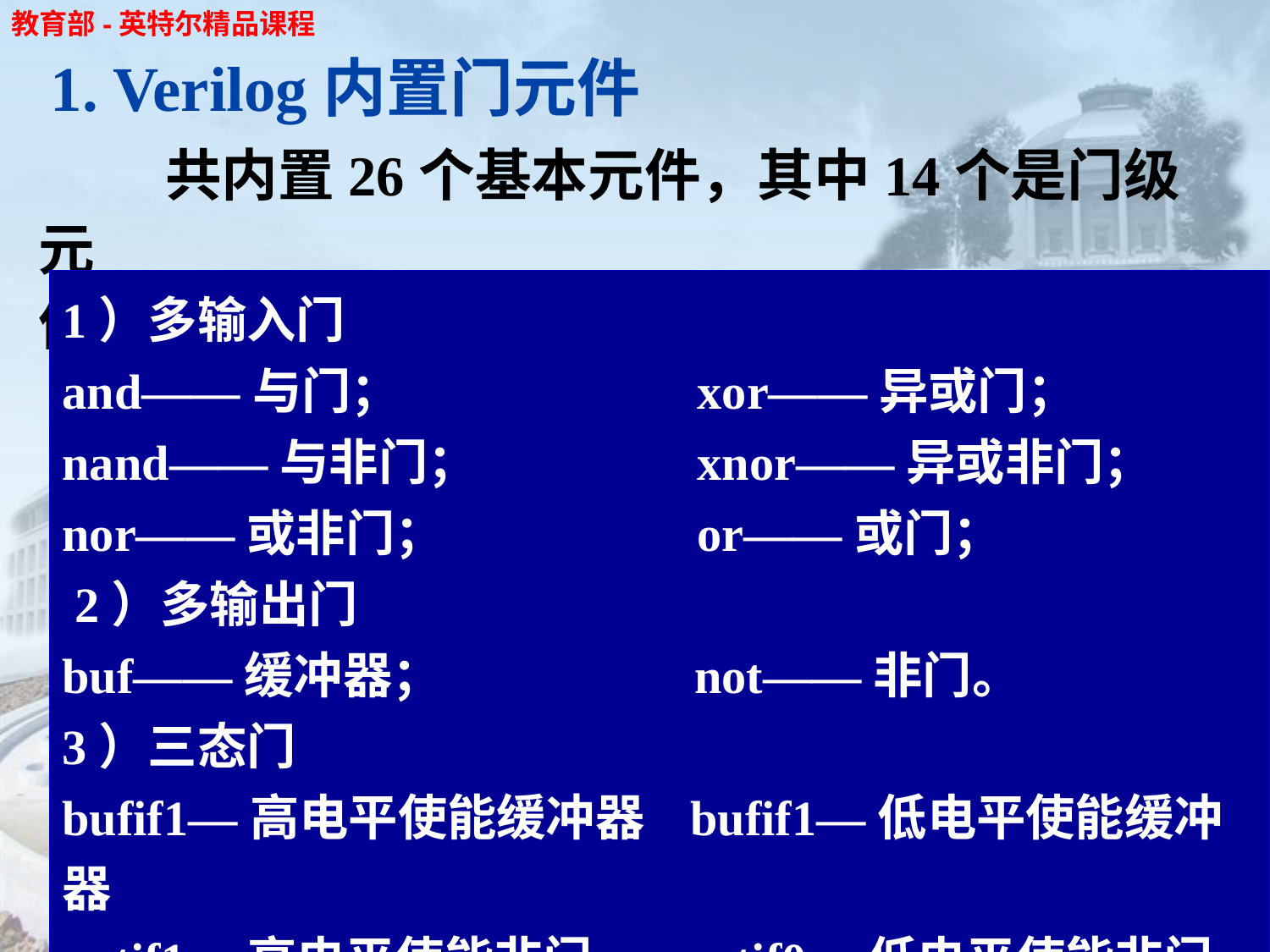

1. Verilog内置门元件
	共内置26个基本元件，其中14个是门级元
件，12个为开关级元件。
1）多输入门
and——与门；		 	xor——异或门；
nand——与非门； 		xnor——异或非门；
nor——或非门； 		or——或门；
 2）多输出门
buf——缓冲器；		          not——非门。
3）三态门
bufif1—高电平使能缓冲器   bufif1—低电平使能缓冲器
notif1—高电平使能非门       notif0—低电平使能非门
P.191